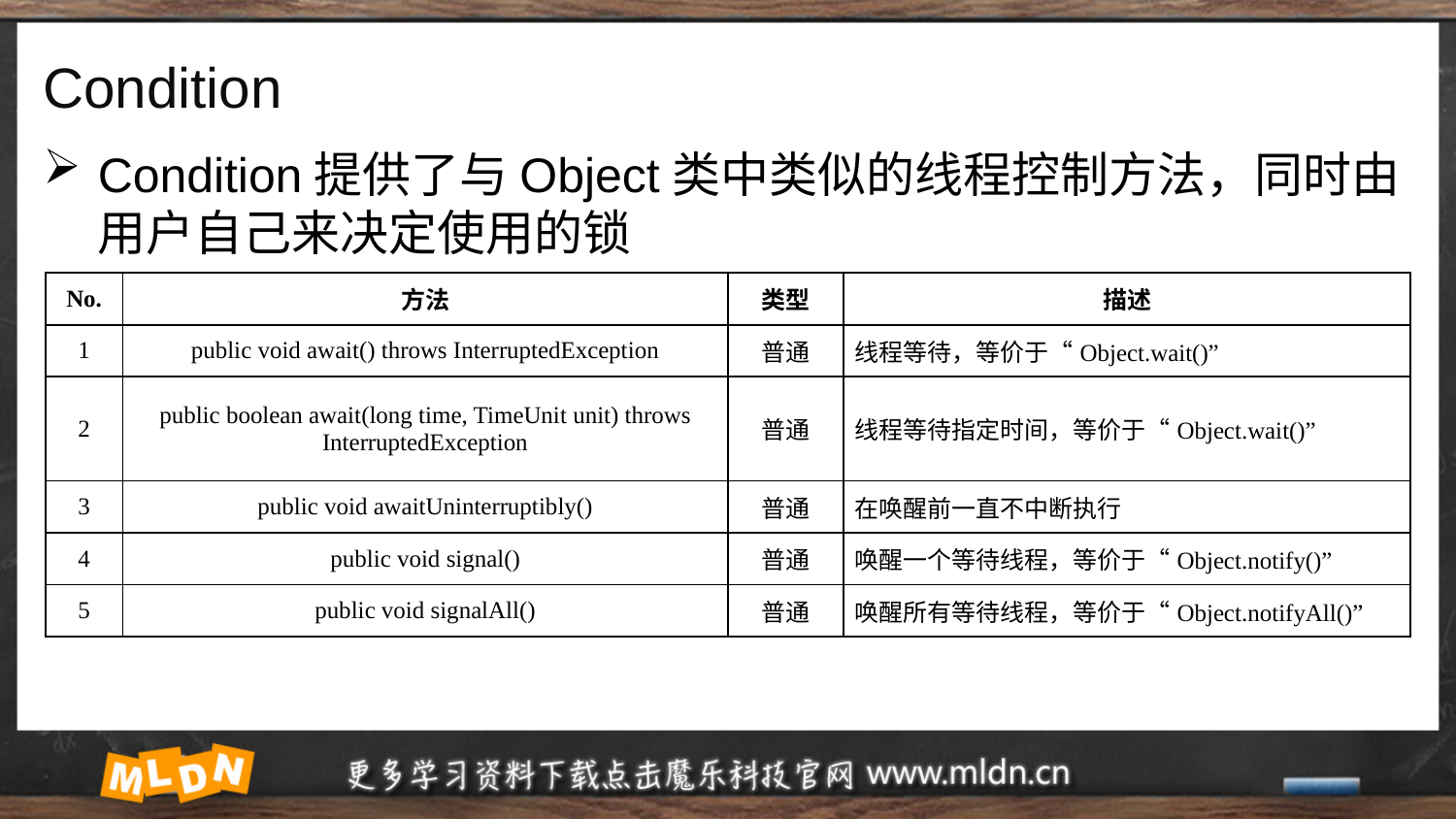

# Condition
Condition提供了与Object类中类似的线程控制方法，同时由用户自己来决定使用的锁
| No. | 方法 | 类型 | 描述 |
| --- | --- | --- | --- |
| 1 | public void await() throws InterruptedException | 普通 | 线程等待，等价于“Object.wait()” |
| 2 | public boolean await​(long time, TimeUnit unit) throws InterruptedException | 普通 | 线程等待指定时间，等价于“Object.wait()” |
| 3 | public void awaitUninterruptibly() | 普通 | 在唤醒前一直不中断执行 |
| 4 | public void signal() | 普通 | 唤醒一个等待线程，等价于“Object.notify()” |
| 5 | public void signalAll() | 普通 | 唤醒所有等待线程，等价于“Object.notifyAll()” |